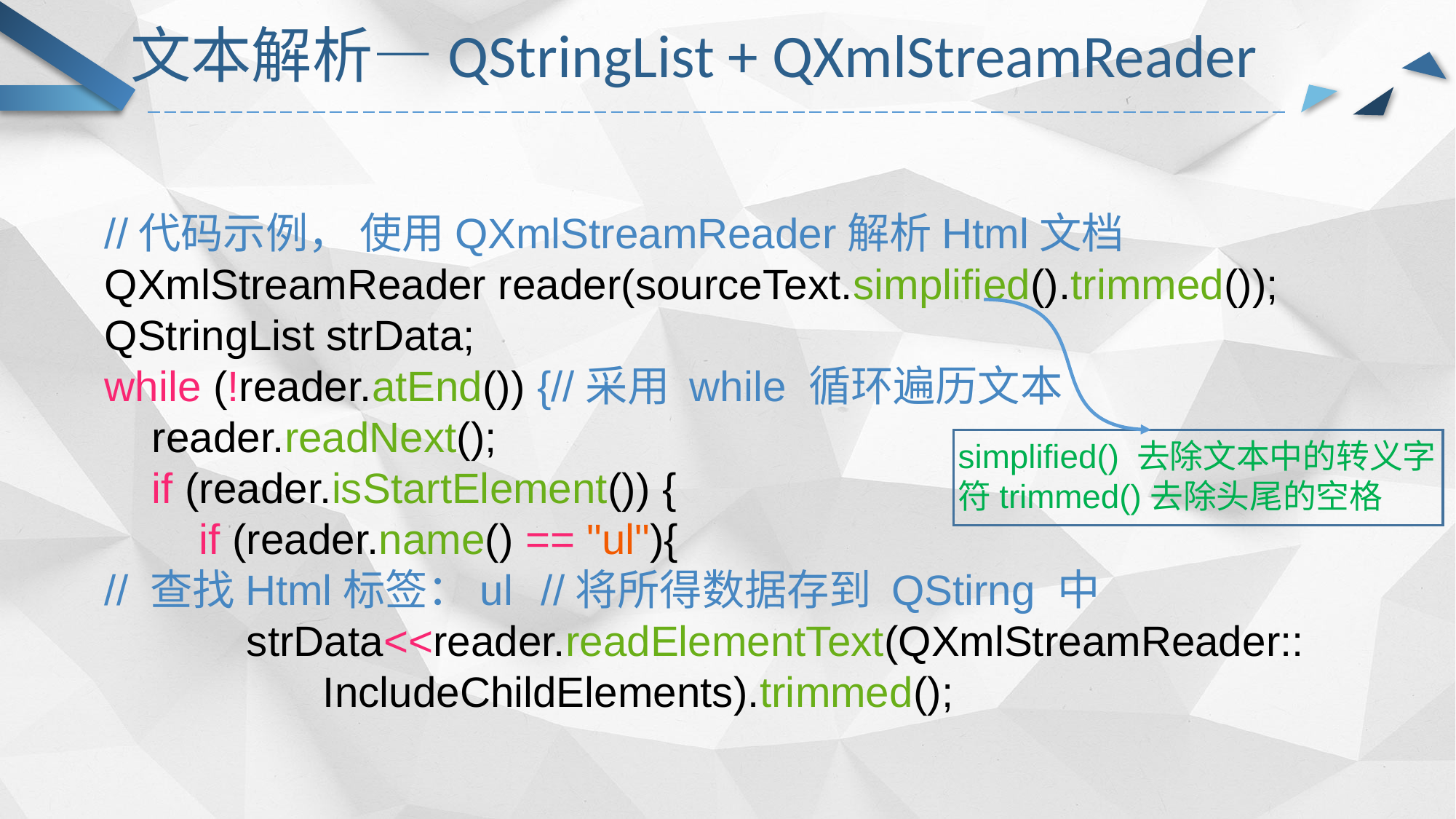

# 文本解析—QStringList + QXmlStreamReader
//代码示例， 使用QXmlStreamReader解析Html文档
QXmlStreamReader reader(sourceText.simplified().trimmed());
QStringList strData;
while (!reader.atEnd()) {//采用 while 循环遍历文本
    reader.readNext();
    if (reader.isStartElement()) {
        if (reader.name() == "ul"){
// 查找Html标签：ul	//将所得数据存到 QStirng 中
            strData<<reader.readElementText(QXmlStreamReader::
		IncludeChildElements).trimmed();

simplified() 去除文本中的转义字
符trimmed()去除头尾的空格